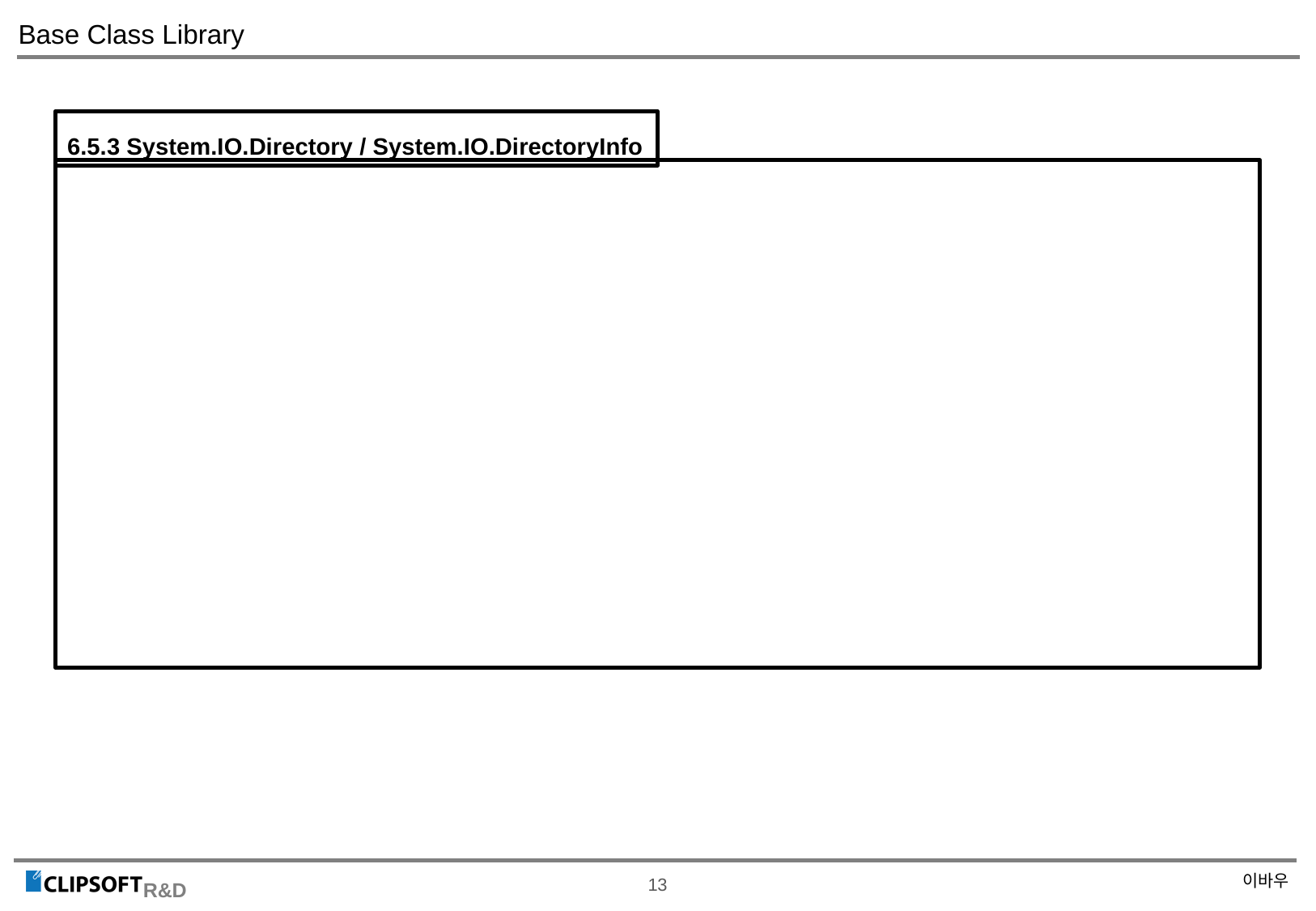

# Base Class Library
6.5.3 System.IO.Directory / System.IO.DirectoryInfo

이바우